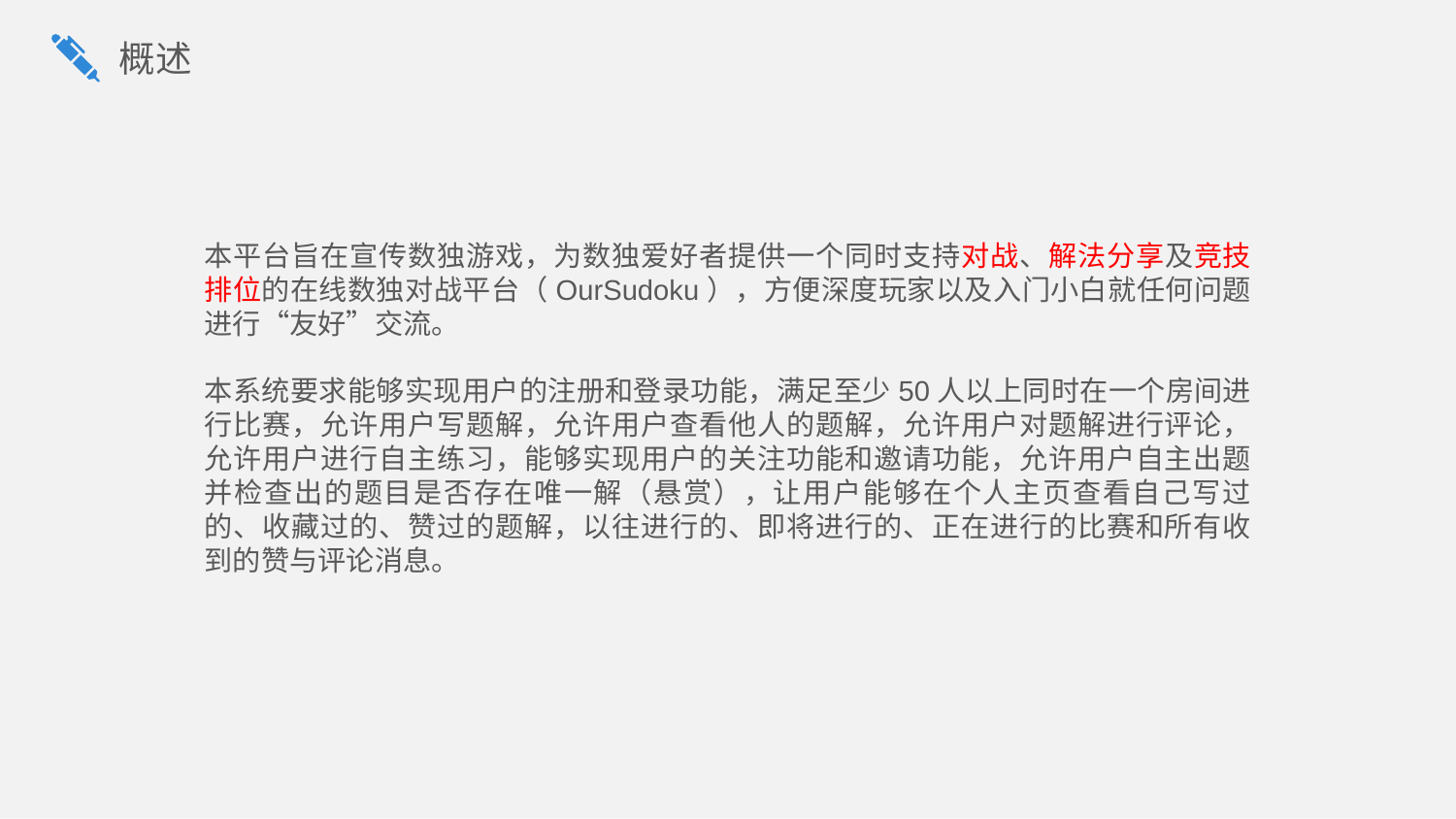

概述
本平台旨在宣传数独游戏，为数独爱好者提供一个同时支持对战、解法分享及竞技排位的在线数独对战平台（OurSudoku），方便深度玩家以及入门小白就任何问题进行“友好”交流。

本系统要求能够实现用户的注册和登录功能，满足至少50人以上同时在一个房间进行比赛，允许用户写题解，允许用户查看他人的题解，允许用户对题解进行评论，允许用户进行自主练习，能够实现用户的关注功能和邀请功能，允许用户自主出题并检查出的题目是否存在唯一解（悬赏），让用户能够在个人主页查看自己写过的、收藏过的、赞过的题解，以往进行的、即将进行的、正在进行的比赛和所有收到的赞与评论消息。